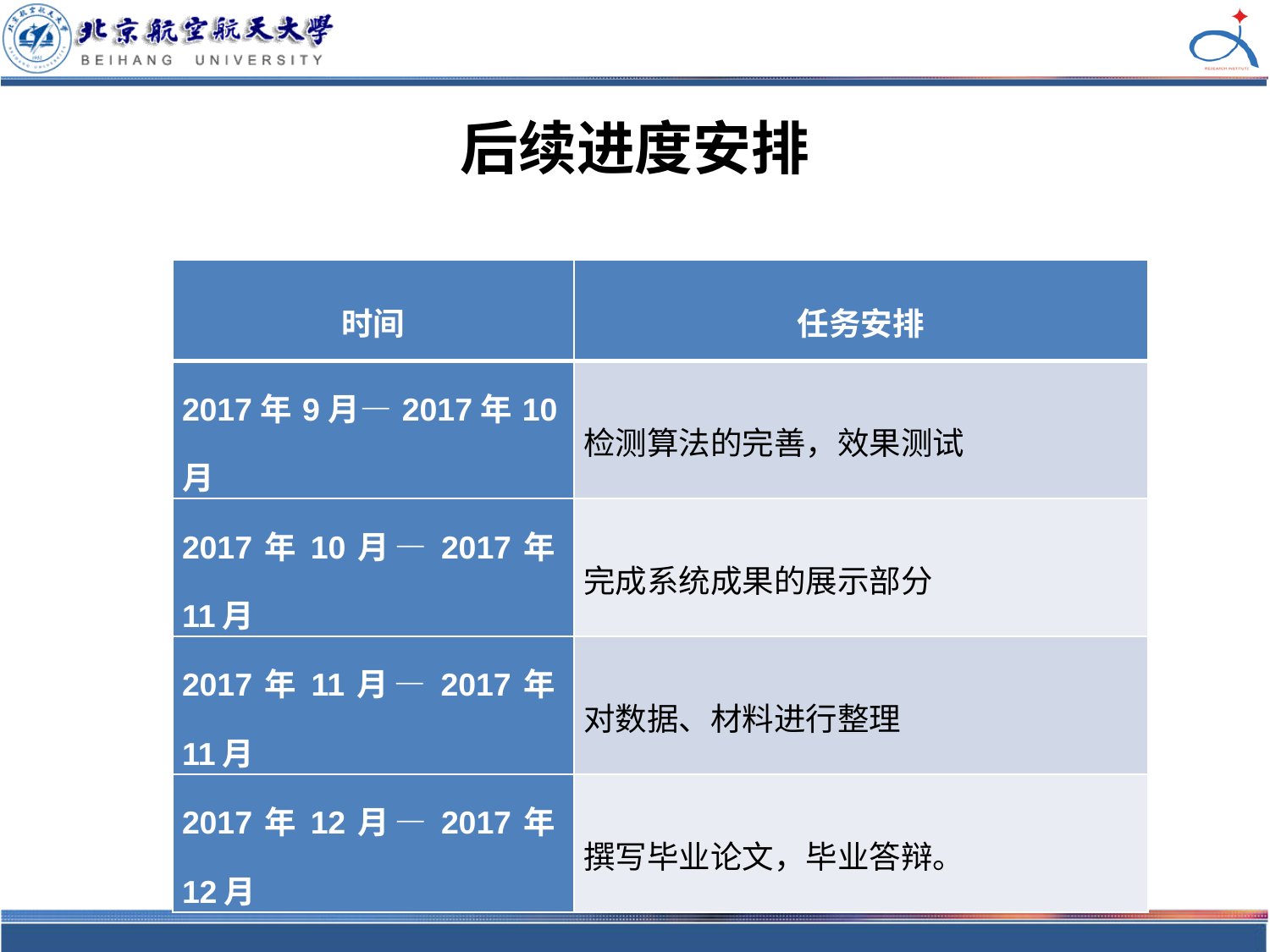

# 后续进度安排
| 时间 | 任务安排 |
| --- | --- |
| 2017年9月—2017年10月 | 检测算法的完善，效果测试 |
| 2017年10月—2017年11月 | 完成系统成果的展示部分 |
| 2017年11月—2017年11月 | 对数据、材料进行整理 |
| 2017年12月—2017年12月 | 撰写毕业论文，毕业答辩。 |